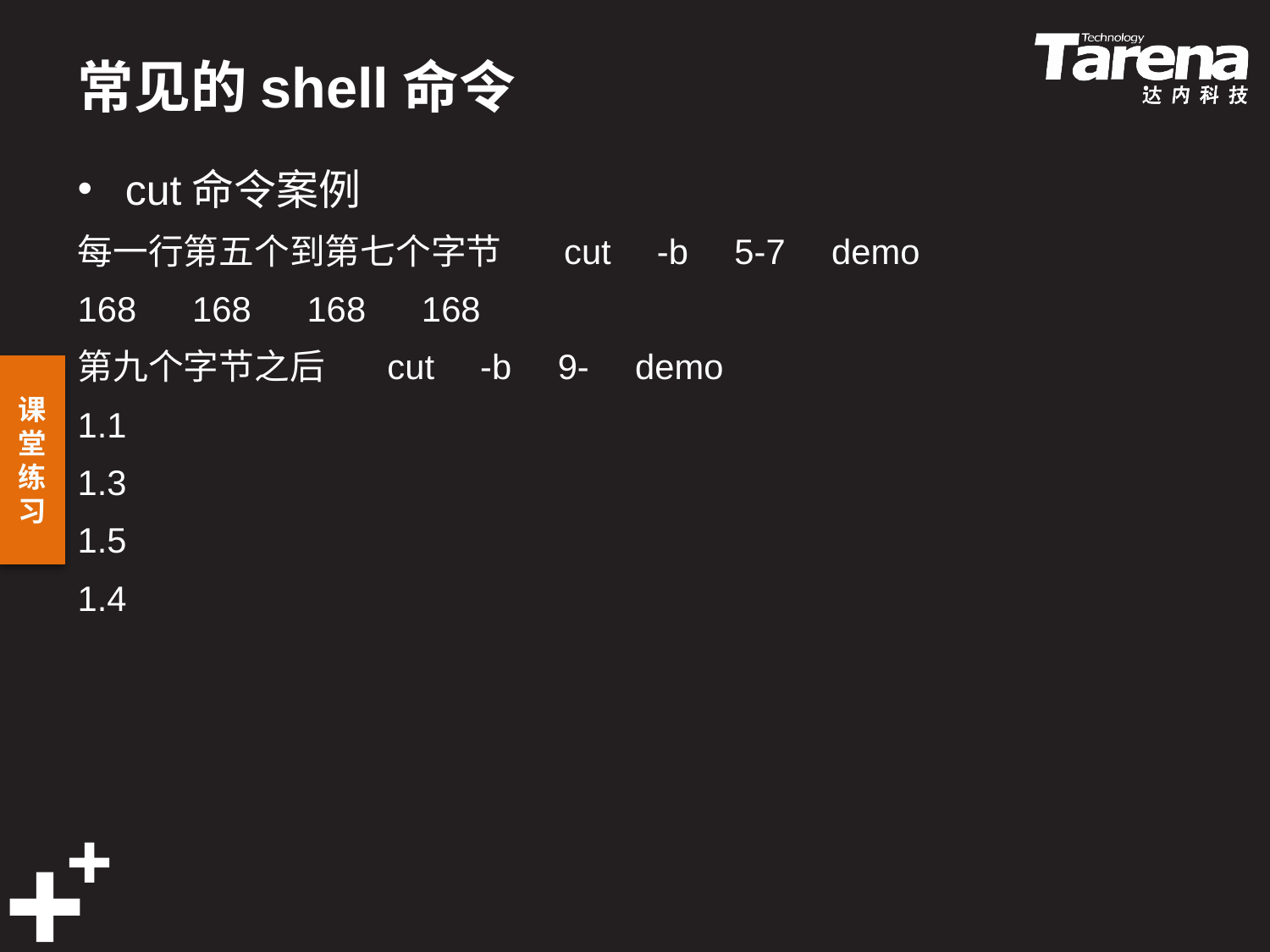

# 常见的shell命令
cut命令案例
每一行第五个到第七个字节   cut  -b  5-7  demo 
168   168   168   168 
第九个字节之后   cut  -b  9-  demo 
1.1 
1.3 
1.5 
1.4 